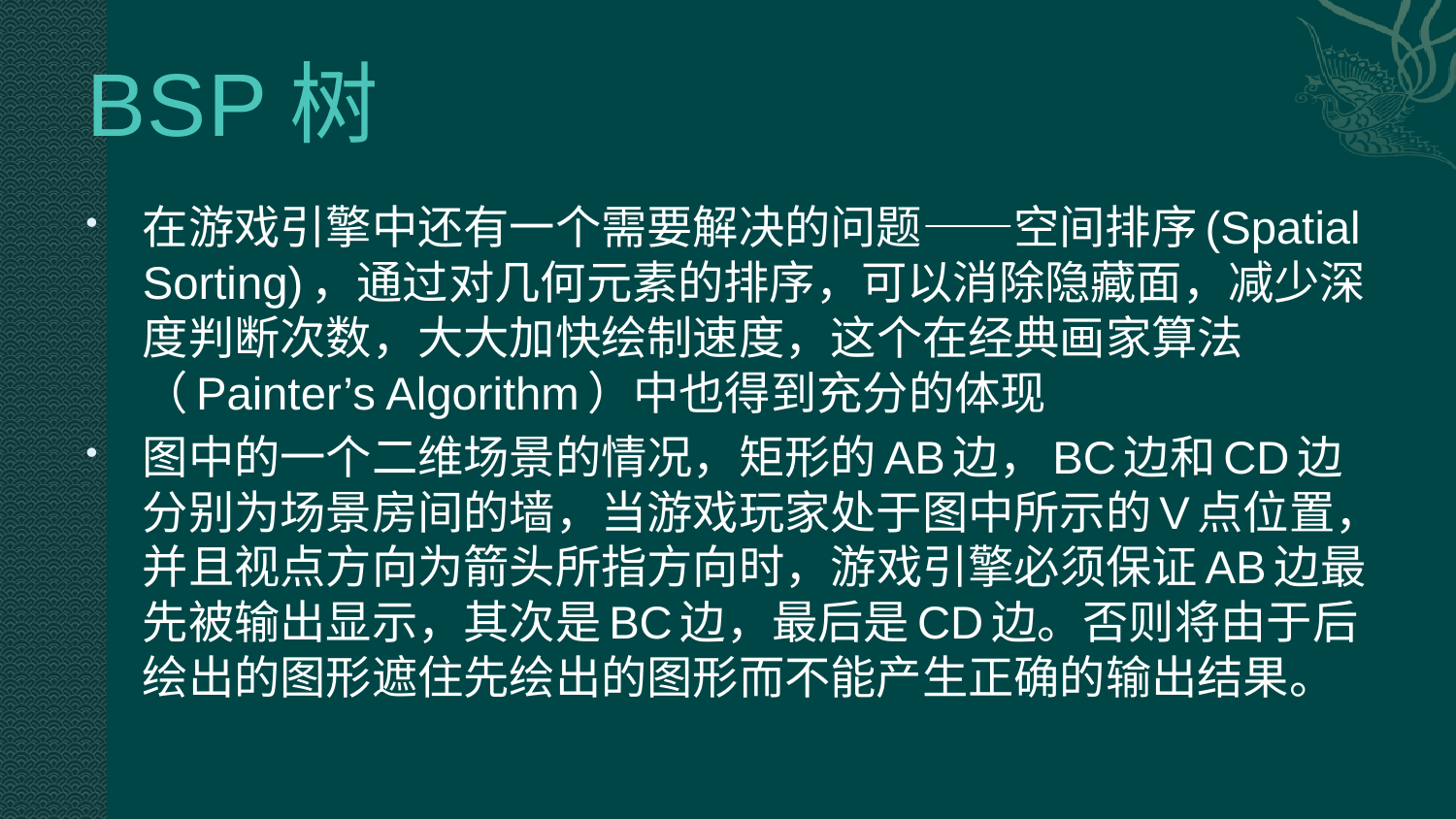

# BSP树
在游戏引擎中还有一个需要解决的问题——空间排序(Spatial Sorting)，通过对几何元素的排序，可以消除隐藏面，减少深度判断次数，大大加快绘制速度，这个在经典画家算法（Painter’s Algorithm）中也得到充分的体现
图中的一个二维场景的情况，矩形的AB边，BC边和CD边分别为场景房间的墙，当游戏玩家处于图中所示的V点位置，并且视点方向为箭头所指方向时，游戏引擎必须保证AB边最先被输出显示，其次是BC边，最后是CD边。否则将由于后绘出的图形遮住先绘出的图形而不能产生正确的输出结果。